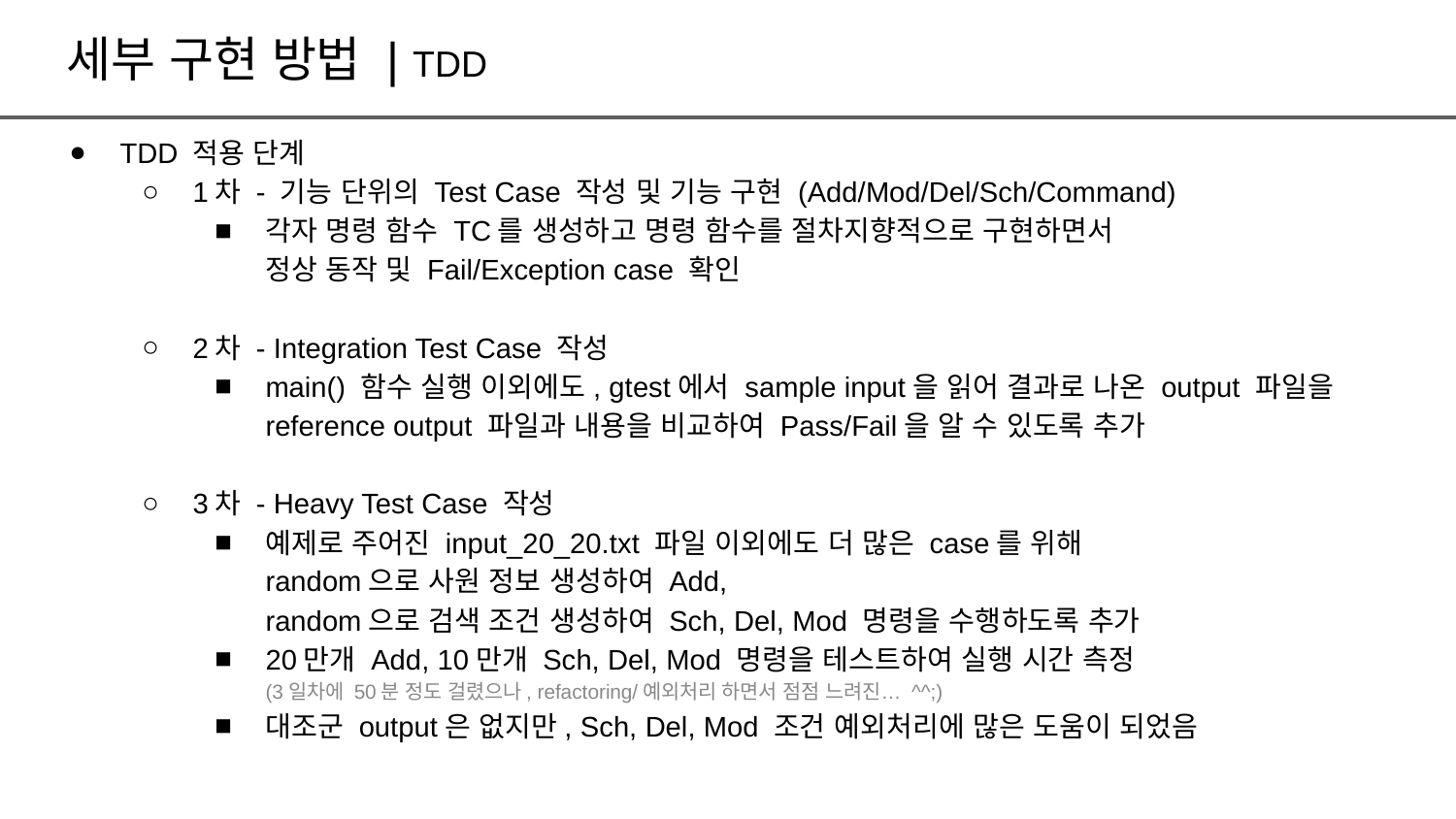

세부 구현 방법 | TDD
TDD 적용 단계
1차 - 기능 단위의 Test Case 작성 및 기능 구현 (Add/Mod/Del/Sch/Command)
각자 명령 함수 TC를 생성하고 명령 함수를 절차지향적으로 구현하면서
정상 동작 및 Fail/Exception case 확인

2차 - Integration Test Case 작성
main() 함수 실행 이외에도, gtest에서 sample input을 읽어 결과로 나온 output 파일을
reference output 파일과 내용을 비교하여 Pass/Fail을 알 수 있도록 추가

3차 - Heavy Test Case 작성
예제로 주어진 input_20_20.txt 파일 이외에도 더 많은 case를 위해
random으로 사원 정보 생성하여 Add,
random으로 검색 조건 생성하여 Sch, Del, Mod 명령을 수행하도록 추가
20만개 Add, 10만개 Sch, Del, Mod 명령을 테스트하여 실행 시간 측정
(3일차에 50분 정도 걸렸으나, refactoring/예외처리 하면서 점점 느려진… ^^;)
대조군 output은 없지만, Sch, Del, Mod 조건 예외처리에 많은 도움이 되었음